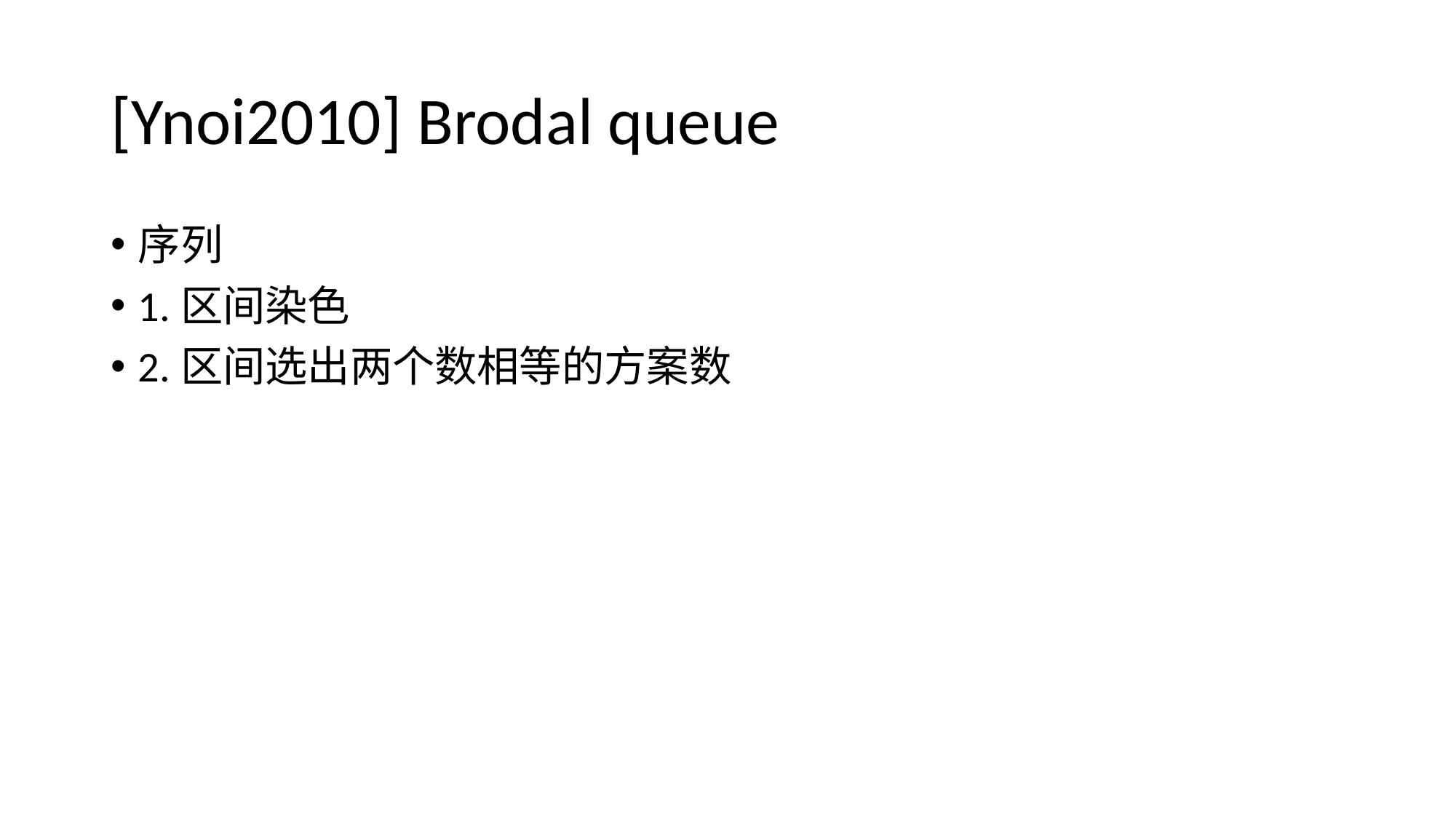

# [Ynoi2010] Brodal queue
序列
1.区间染色
2.区间选出两个数相等的方案数